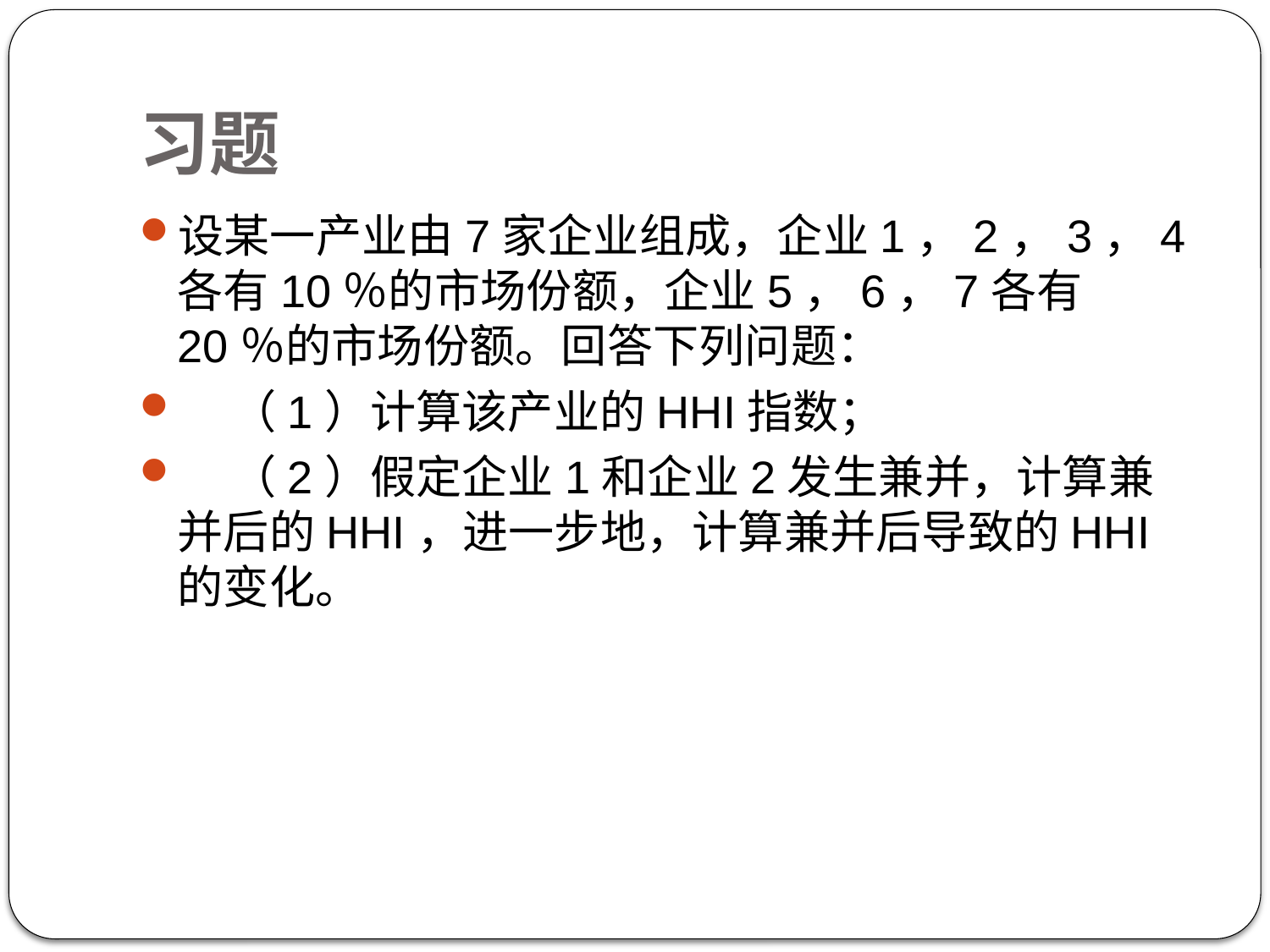

# 习题
设某一产业由7家企业组成，企业1，2，3，4各有10％的市场份额，企业5，6，7各有20％的市场份额。回答下列问题：
    （1）计算该产业的HHI指数；
    （2）假定企业1和企业2发生兼并，计算兼并后的HHI，进一步地，计算兼并后导致的HHI的变化。